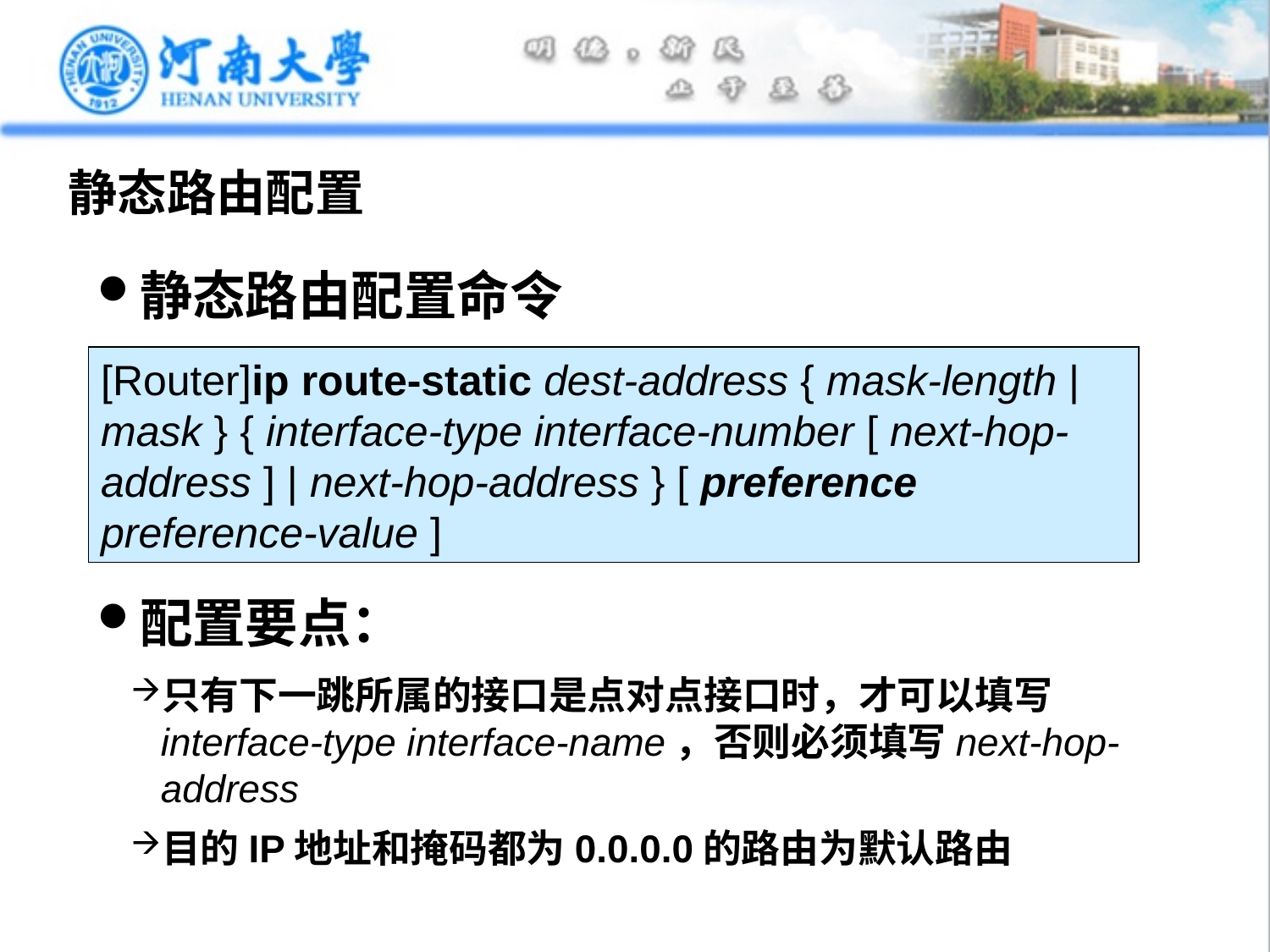

# 静态路由配置
静态路由配置命令

配置要点：
只有下一跳所属的接口是点对点接口时，才可以填写interface-type interface-name，否则必须填写next-hop-address
目的IP地址和掩码都为0.0.0.0的路由为默认路由
[Router]ip route-static dest-address { mask-length | mask } { interface-type interface-number [ next-hop-address ] | next-hop-address } [ preference preference-value ]